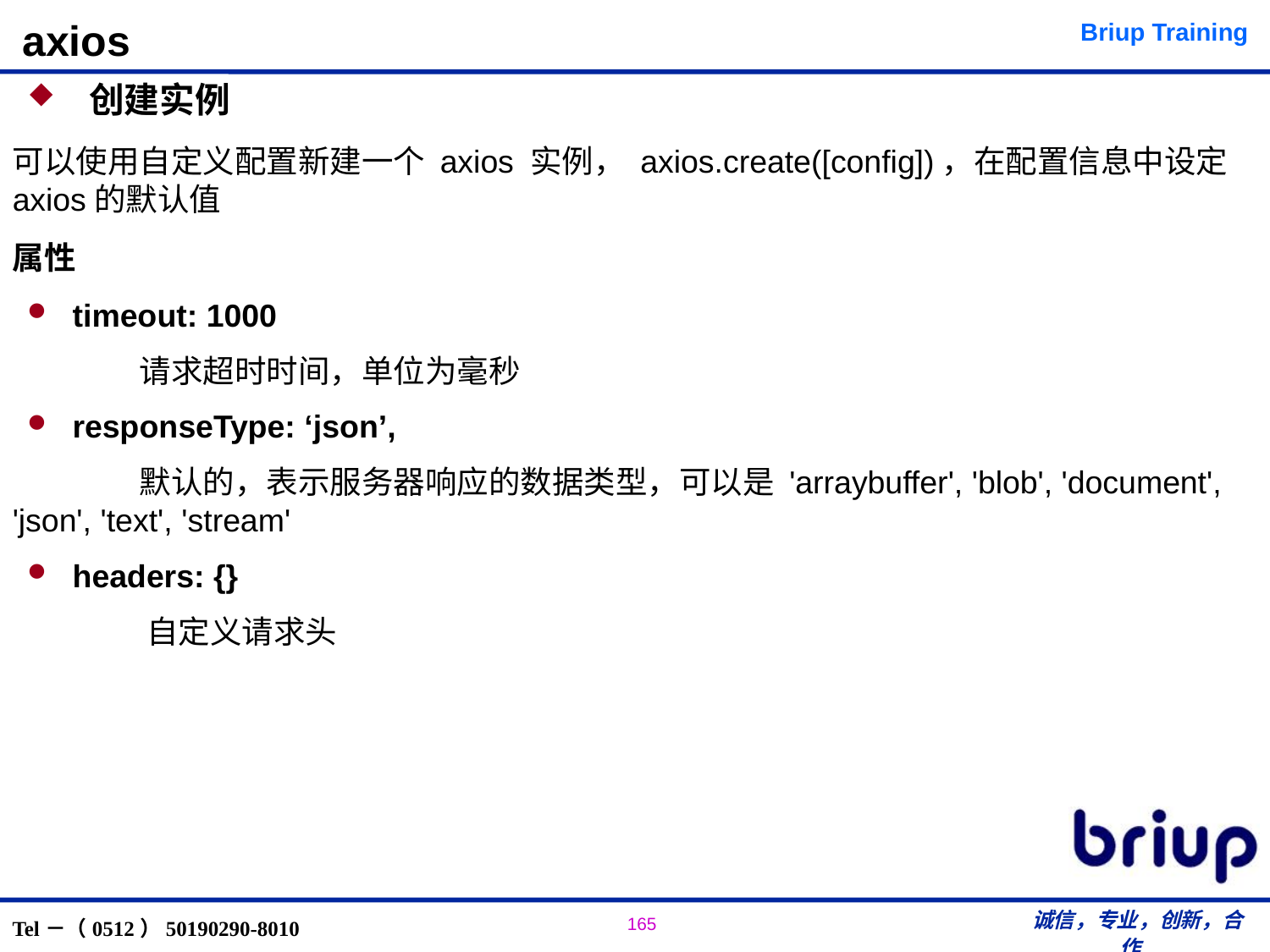

# axios
 创建实例
可以使用自定义配置新建一个 axios 实例， axios.create([config])，在配置信息中设定axios的默认值
属性
timeout: 1000
	请求超时时间，单位为毫秒
responseType: ‘json’,
	默认的，表示服务器响应的数据类型，可以是 'arraybuffer', 'blob', 'document', 'json', 'text', 'stream'
headers: {}
自定义请求头